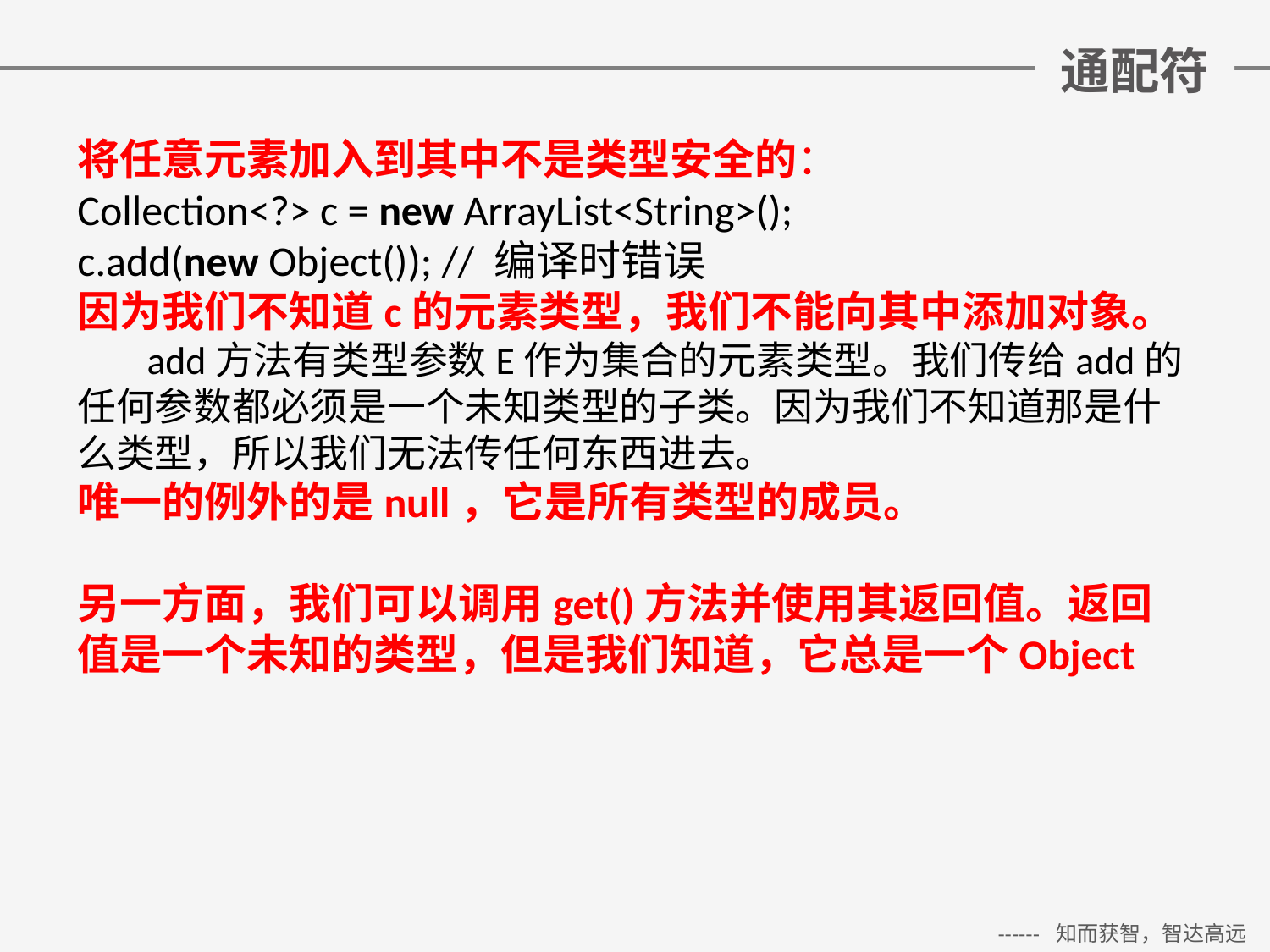

# 通配符
将任意元素加入到其中不是类型安全的：
Collection<?> c = new ArrayList<String>();
c.add(new Object()); // 编译时错误
因为我们不知道c的元素类型，我们不能向其中添加对象。
        add方法有类型参数E作为集合的元素类型。我们传给add的任何参数都必须是一个未知类型的子类。因为我们不知道那是什么类型，所以我们无法传任何东西进去。
唯一的例外的是null，它是所有类型的成员。

另一方面，我们可以调用get()方法并使用其返回值。返回值是一个未知的类型，但是我们知道，它总是一个Object